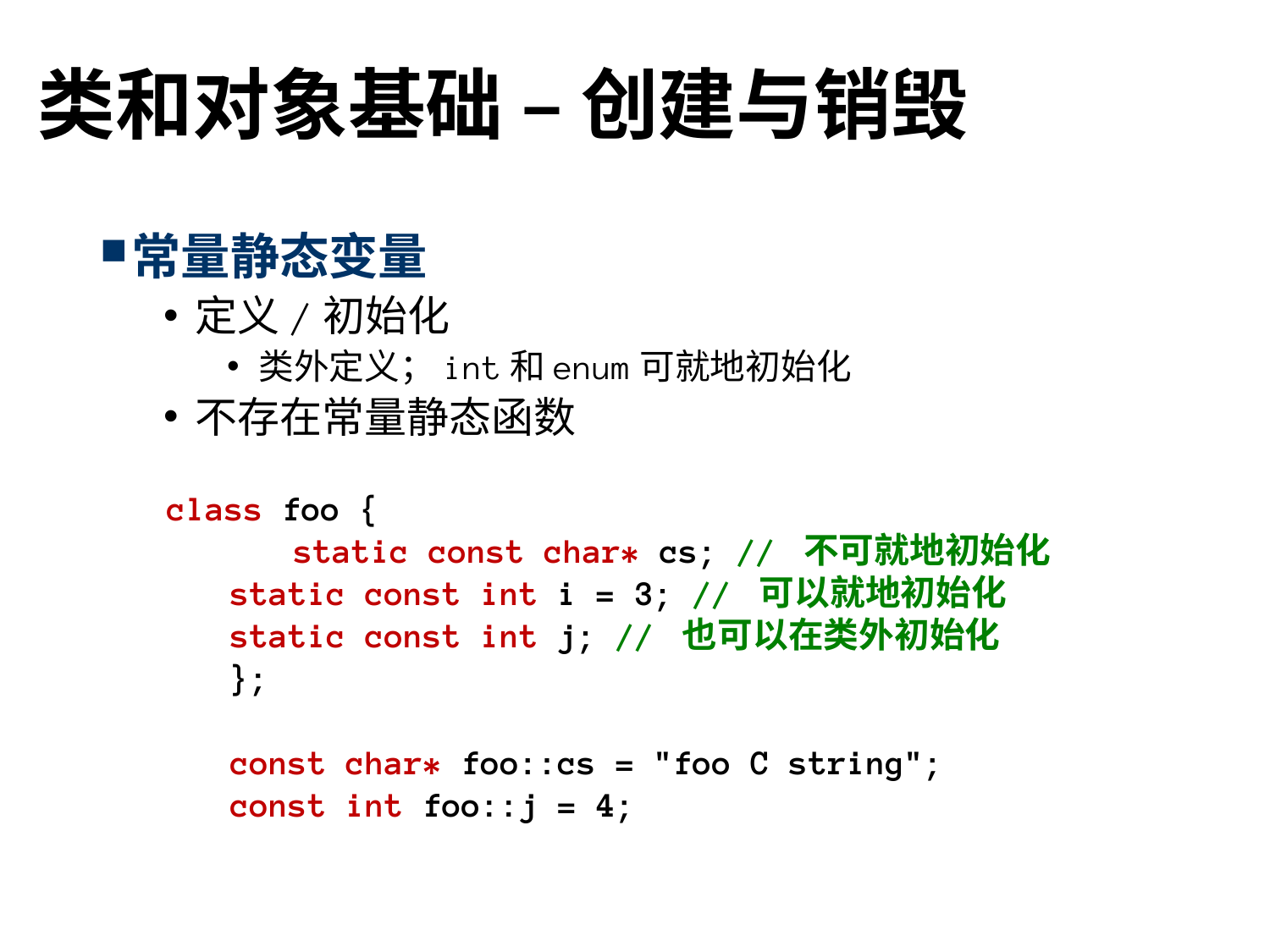

# 类和对象基础 – 创建与销毁
常量静态变量
定义/初始化
类外定义；int和enum可就地初始化
不存在常量静态函数
class foo {
	static const char* cs; // 不可就地初始化
static const int i = 3; // 可以就地初始化
static const int j; // 也可以在类外初始化
};

const char* foo::cs = "foo C string";
const int foo::j = 4;